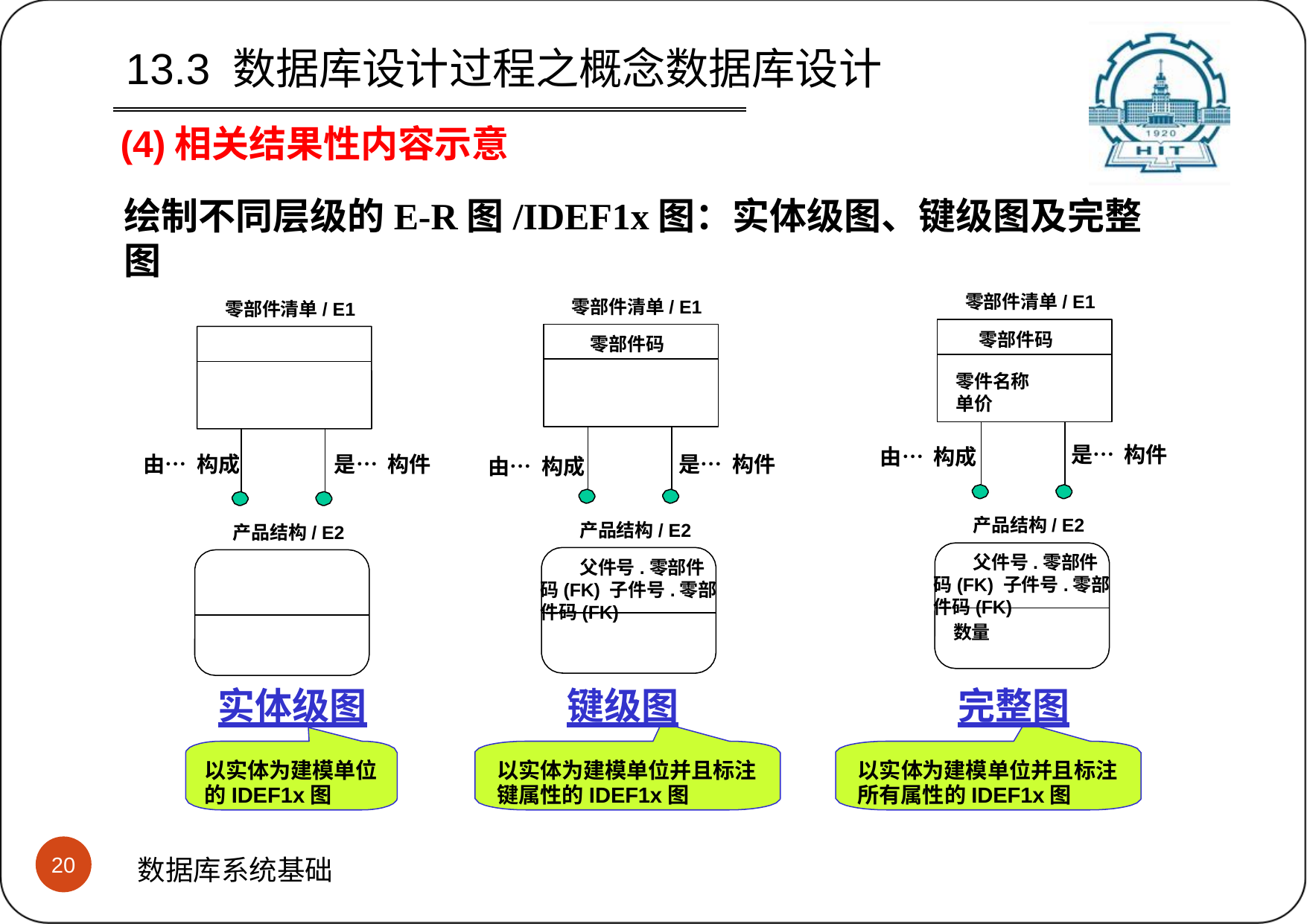

# 13.3 数据库设计过程之概念数据库设计

(4)相关结果性内容示意
绘制不同层级的E-R图/IDEF1x图：实体级图、键级图及完整图
零部件清单/ E1
零部件清单/ E1
零部件清单/ E1

零部件码
零部件码

零件名称 单价

是…  构件
由…  构成
是…  构件
由…  构成
是…  构件
由…  构成

产品结构/ E2
父件号.零部件码(FK) 子件号.零部件码(FK)
产品结构/ E2
父件号.零部件码(FK) 子件号.零部件码(FK)
产品结构/ E2

数量
实体级图
以实体为建模单位 的IDEF1x图
键级图
以实体为建模单位并且标注 键属性的IDEF1x图
完整图
以实体为建模单位并且标注 所有属性的IDEF1x图